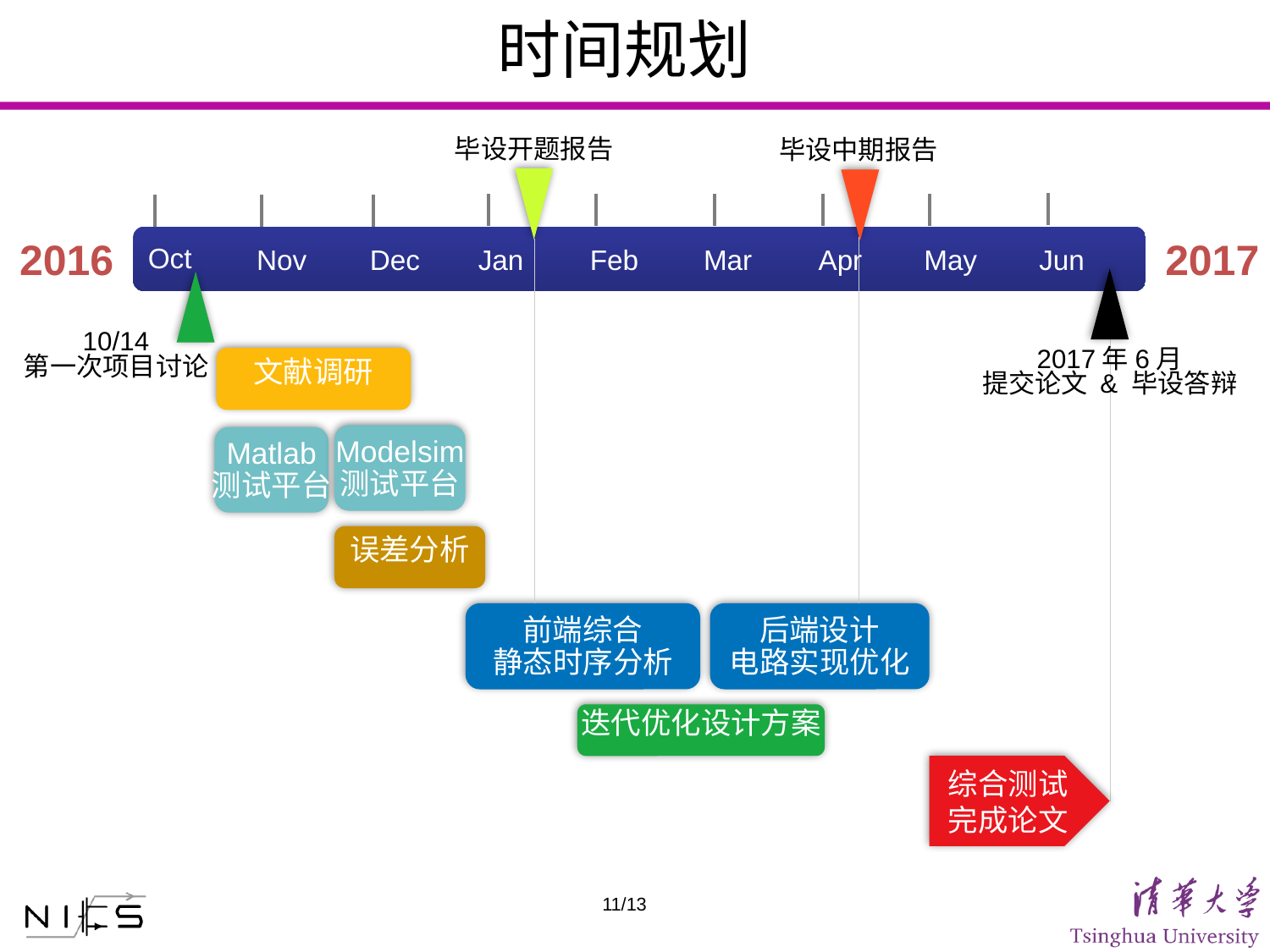

# 时间规划
毕设开题报告

Oct
Nov
Dec
Jan
Feb
Mar
Apr
May
Jun
2016

2017

10/14
第一次项目讨论
2017年6月
提交论文 & 毕设答辩
文献调研
Modelsim
测试平台
Matlab
测试平台
误差分析
前端综合
静态时序分析
后端设计
电路实现优化
迭代优化设计方案
综合测试
完成论文
毕设中期报告

11/13